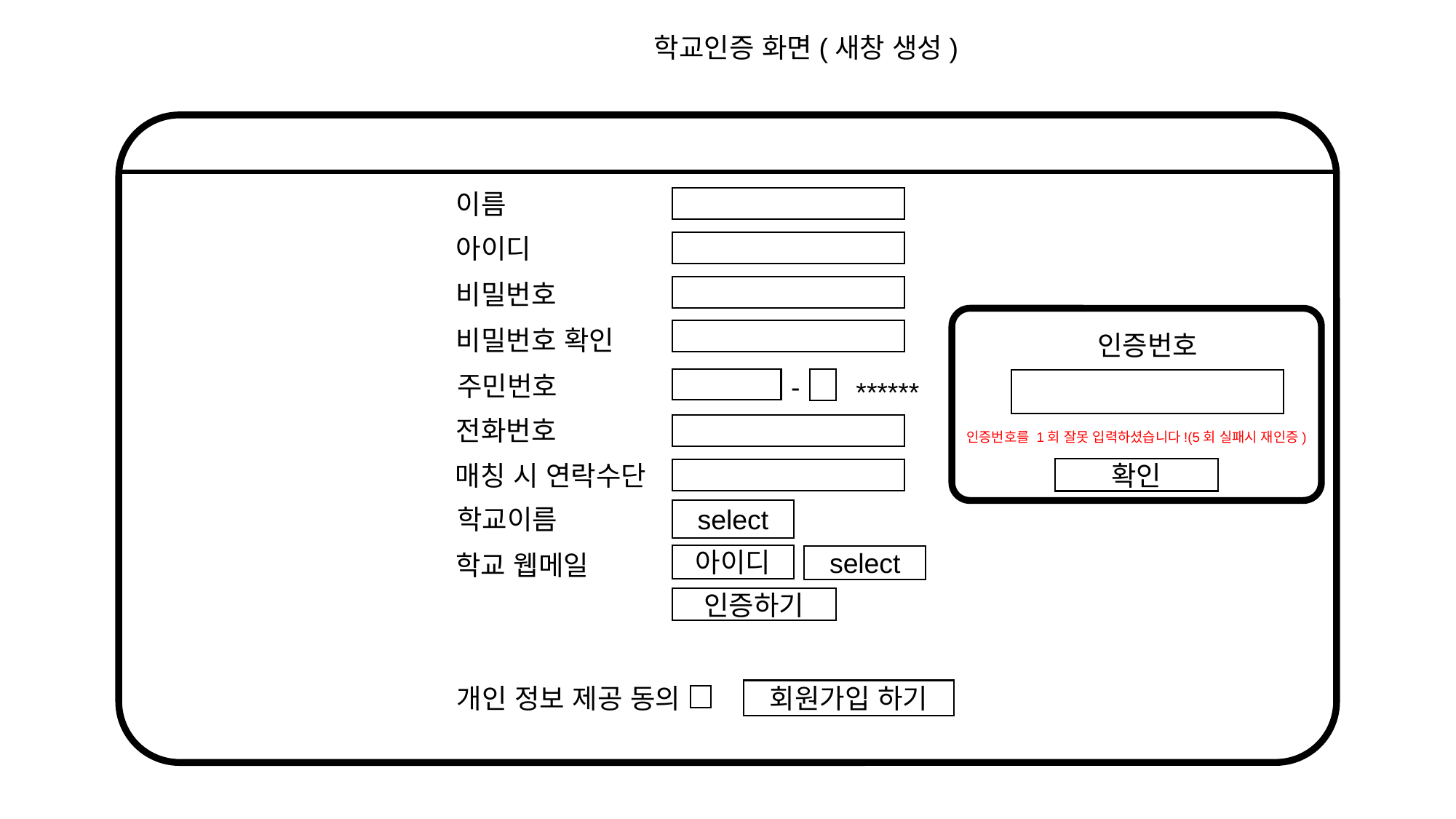

학교인증 화면(새창 생성)

이름

아이디

비밀번호

비밀번호 확인

인증번호
주민번호
-

******
전화번호

인증번호를 1회 잘못 입력하셨습니다!(5회 실패시 재인증)
매칭 시 연락수단
확인

학교이름
select
학교 웹메일
아이디
select
인증하기
개인 정보 제공 동의
회원가입 하기